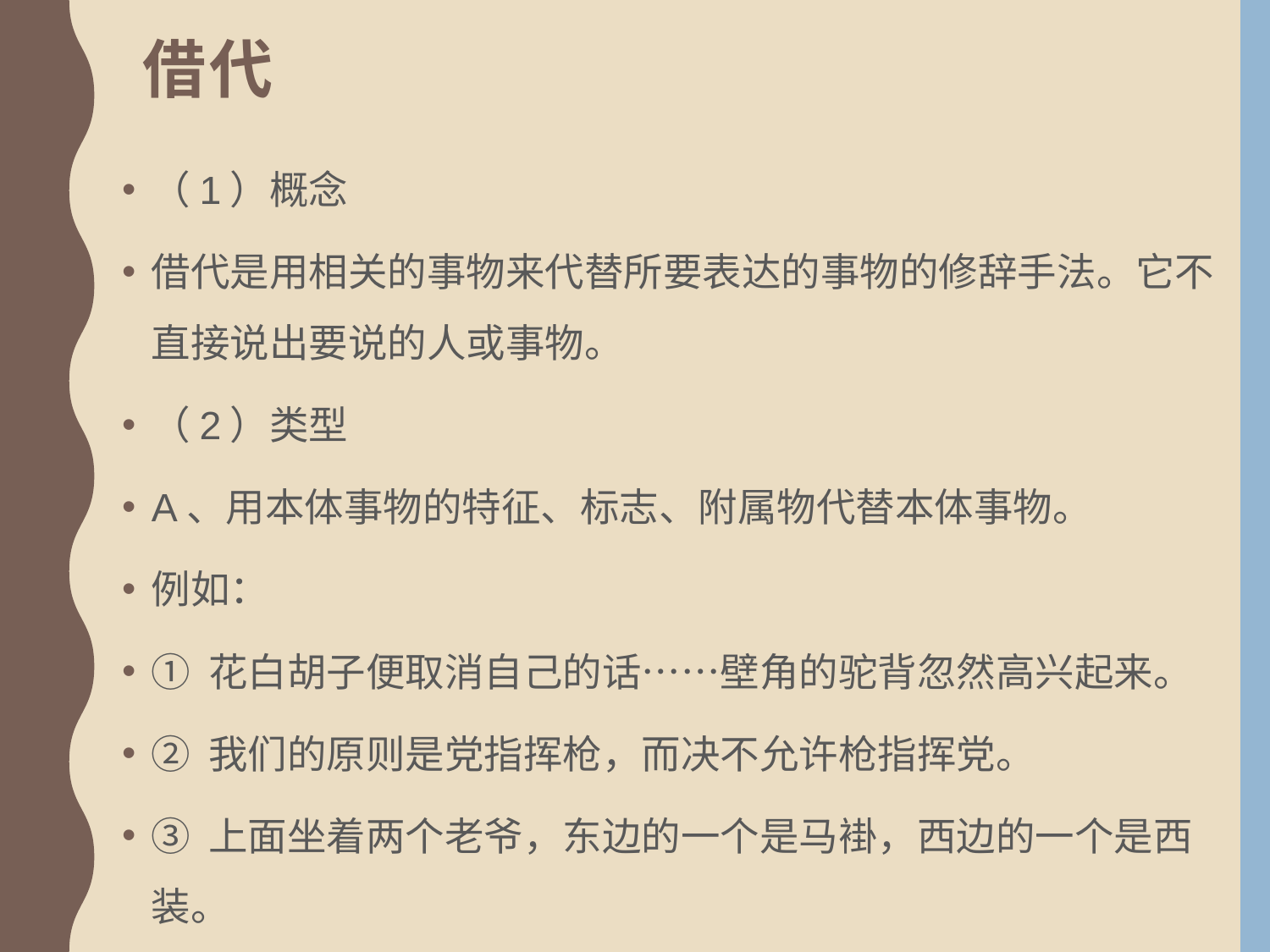

# 借代
（1）概念
借代是用相关的事物来代替所要表达的事物的修辞手法。它不直接说出要说的人或事物。
（2）类型
A、用本体事物的特征、标志、附属物代替本体事物。
例如：
① 花白胡子便取消自己的话……壁角的驼背忽然高兴起来。
② 我们的原则是党指挥枪，而决不允许枪指挥党。
③ 上面坐着两个老爷，东边的一个是马褂，西边的一个是西装。